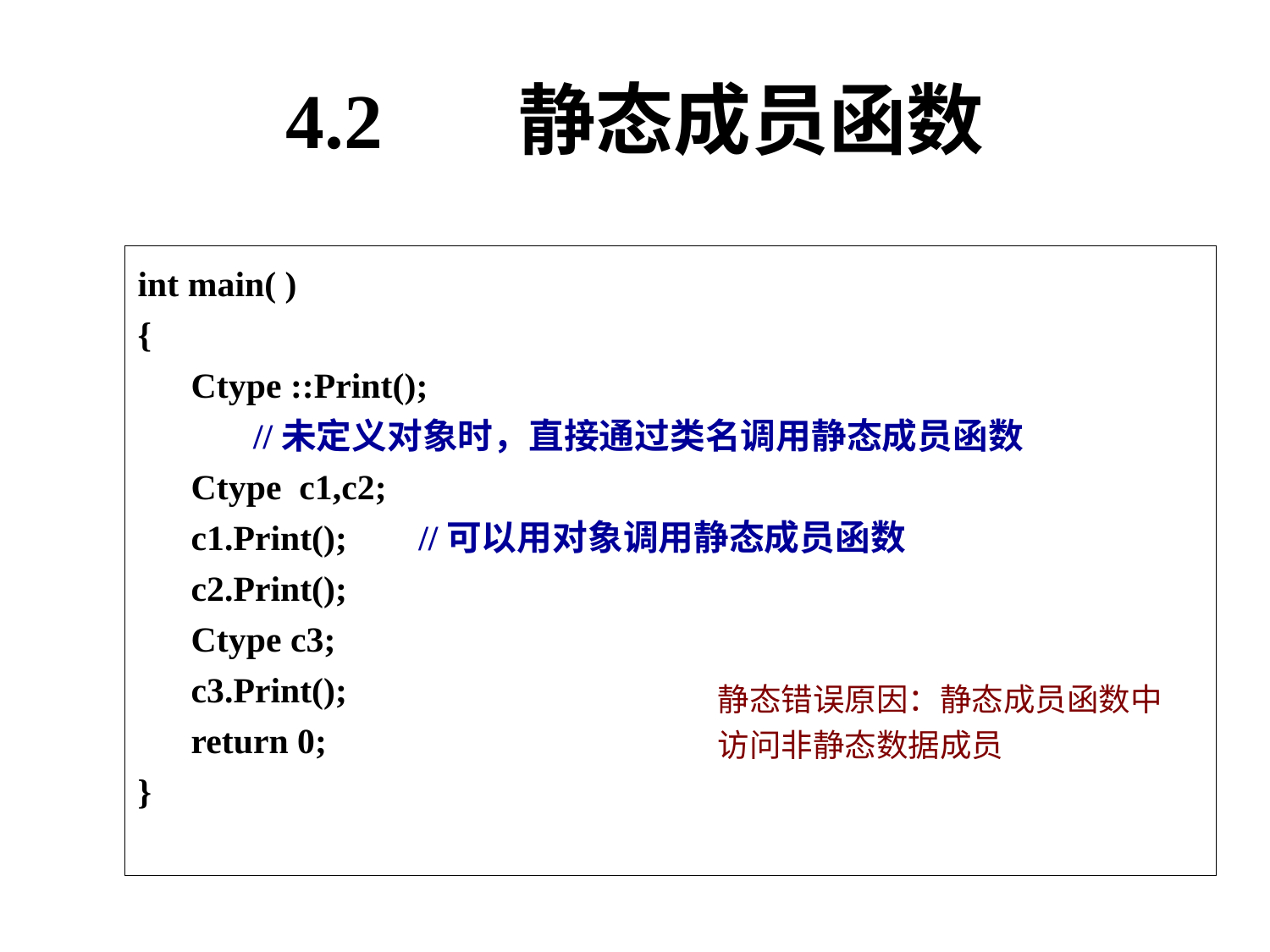

# 4.2      静态成员函数
int main( )
{
      Ctype ::Print();
             //未定义对象时，直接通过类名调用静态成员函数
      Ctype  c1,c2;
      c1.Print();        //可以用对象调用静态成员函数
      c2.Print();
      Ctype c3;
      c3.Print();
      return 0;
}
静态错误原因：静态成员函数中访问非静态数据成员